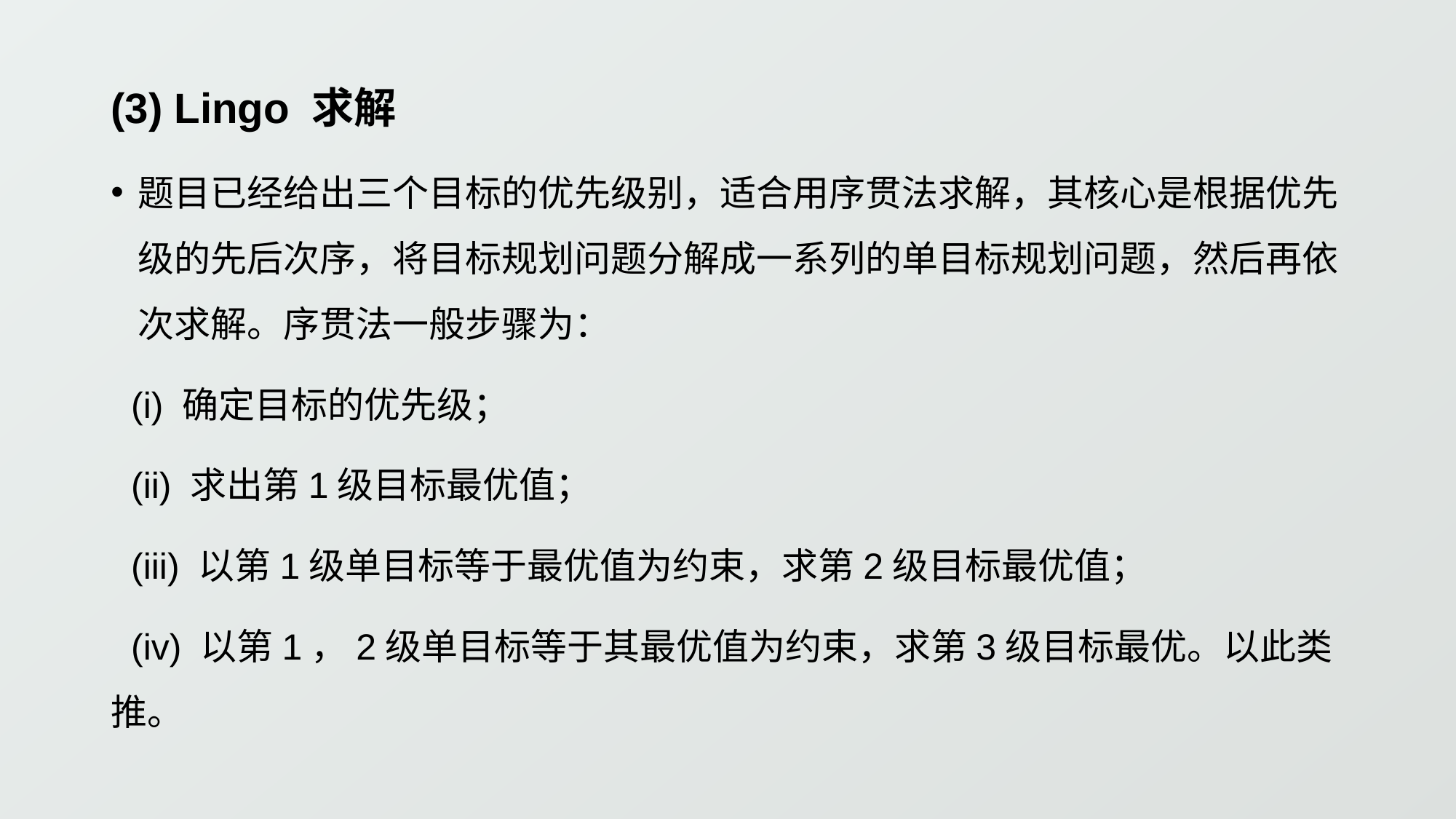

(3) Lingo 求解
题目已经给出三个目标的优先级别，适合用序贯法求解，其核心是根据优先级的先后次序，将目标规划问题分解成一系列的单目标规划问题，然后再依次求解。序贯法一般步骤为：
  (i) 确定目标的优先级；
  (ii) 求出第1级目标最优值；
  (iii) 以第1级单目标等于最优值为约束，求第2级目标最优值；
  (iv) 以第1，2级单目标等于其最优值为约束，求第3级目标最优。以此类推。